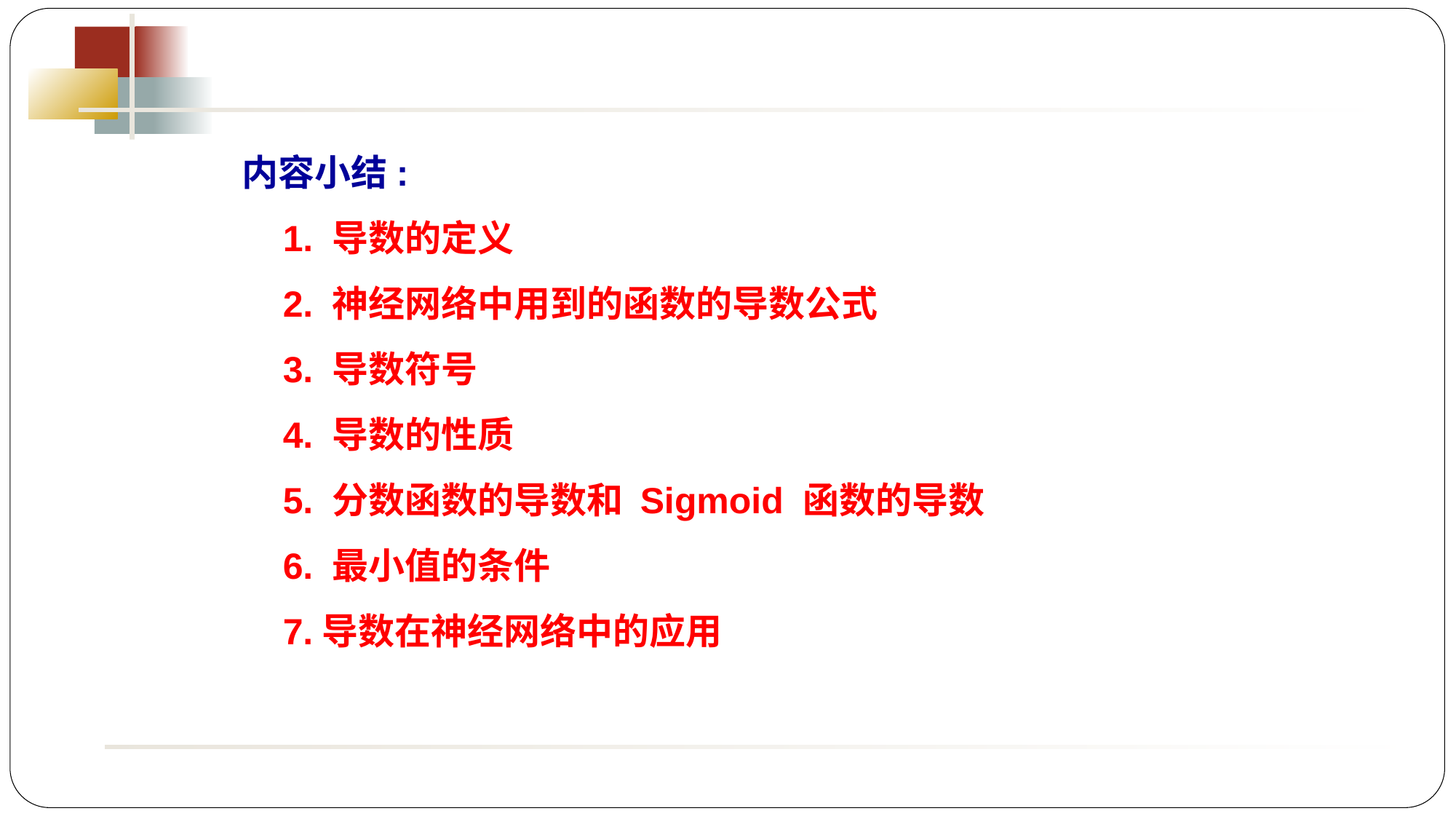

内容小结:
    1. 导数的定义
    2. 神经网络中用到的函数的导数公式
    3. 导数符号
    4. 导数的性质
    5. 分数函数的导数和 Sigmoid 函数的导数
    6. 最小值的条件
    7.导数在神经网络中的应用